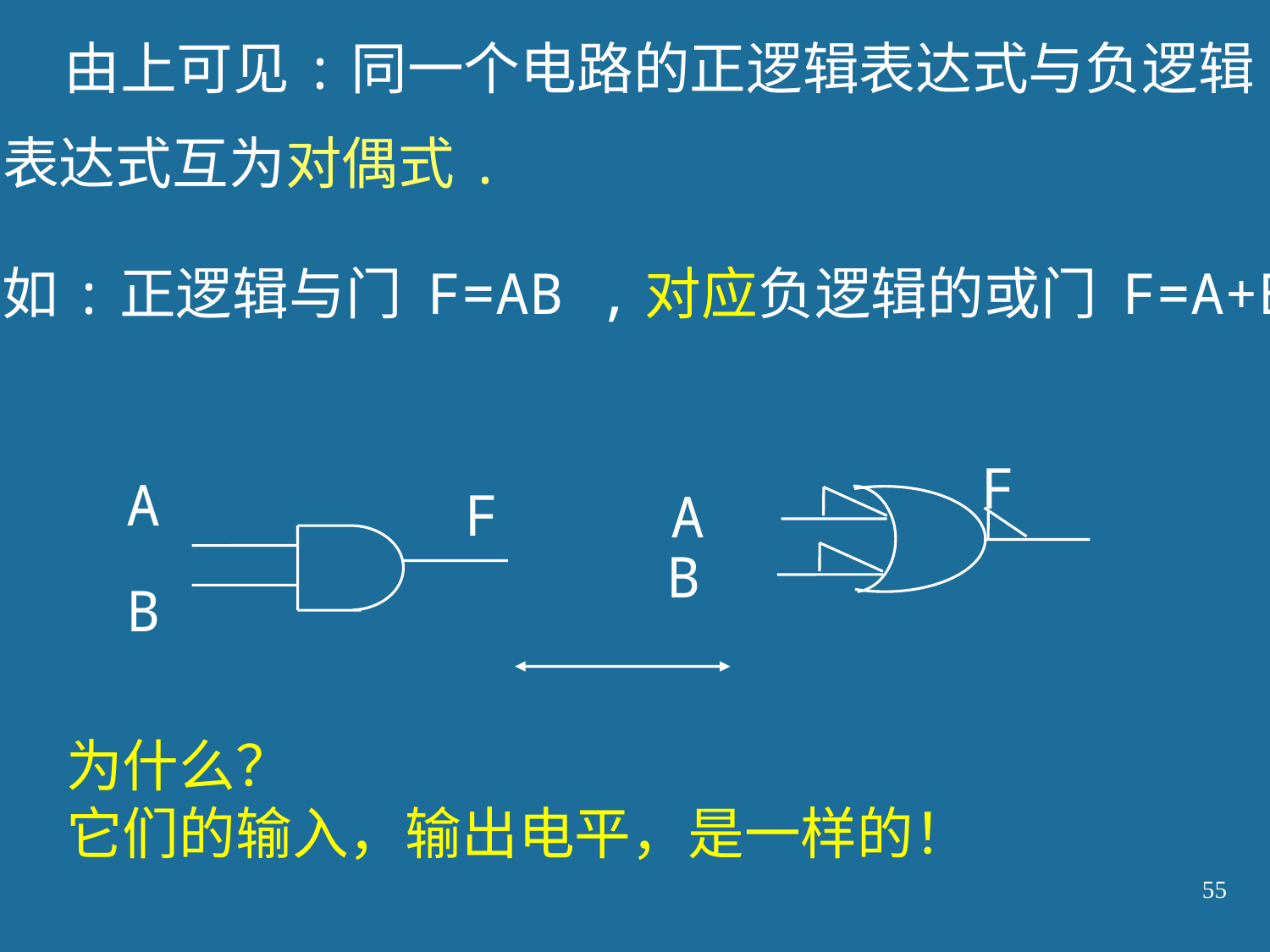

由上可见:同一个电路的正逻辑表达式与负逻辑

表达式互为对偶式.
 如:正逻辑与门 F=AB ,对应负逻辑的或门 F=A+B
F
A
F
A

B

B

为什么？
它们的输入，输出电平，是一样的！
55